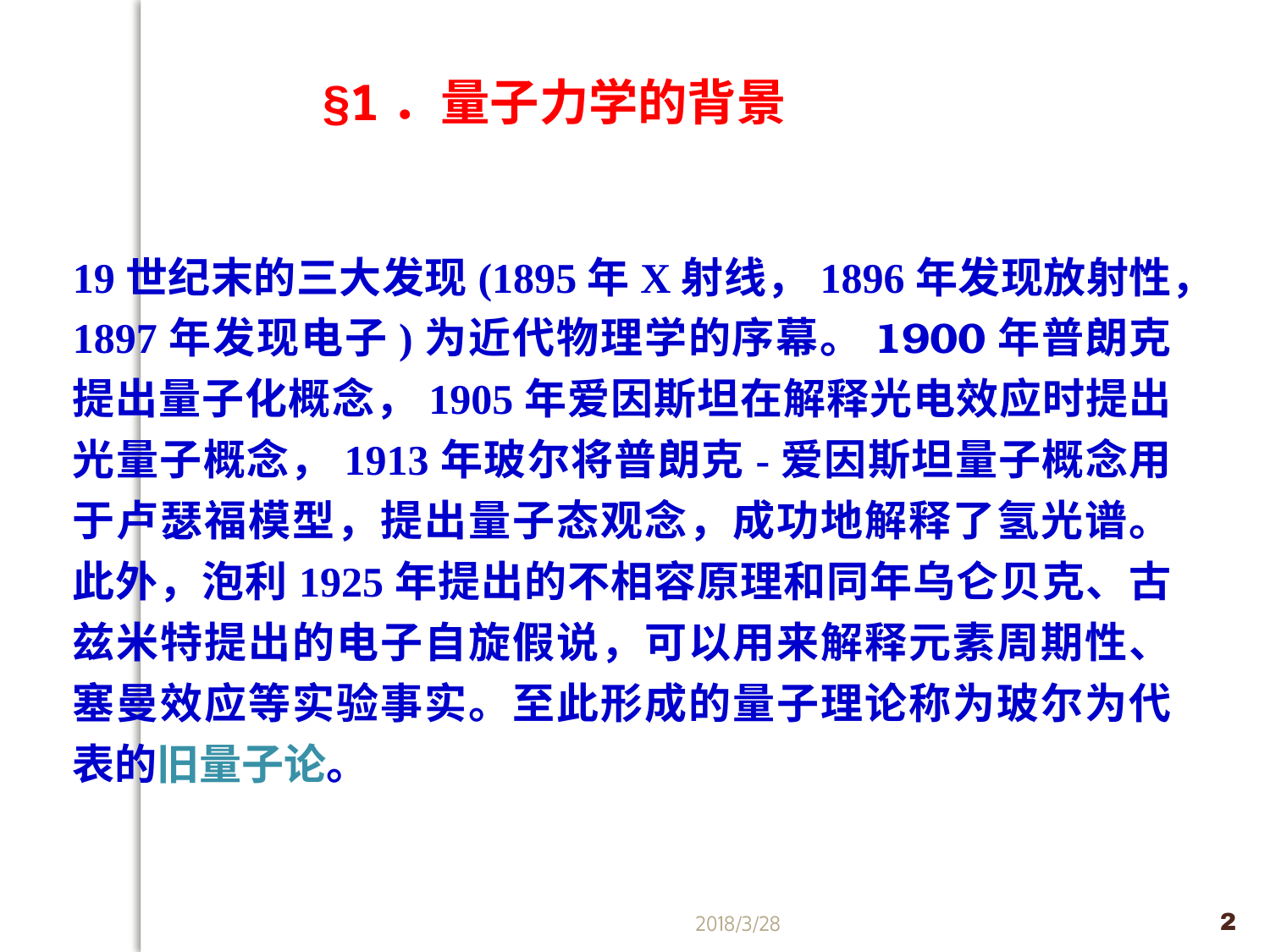

§1．量子力学的背景
19世纪末的三大发现(1895年X射线，1896年发现放射性，1897年发现电子)为近代物理学的序幕。1900年普朗克提出量子化概念，1905年爱因斯坦在解释光电效应时提出光量子概念，1913年玻尔将普朗克-爱因斯坦量子概念用于卢瑟福模型，提出量子态观念，成功地解释了氢光谱。此外，泡利1925年提出的不相容原理和同年乌仑贝克、古兹米特提出的电子自旋假说，可以用来解释元素周期性、塞曼效应等实验事实。至此形成的量子理论称为玻尔为代表的旧量子论。
2018/3/28
2